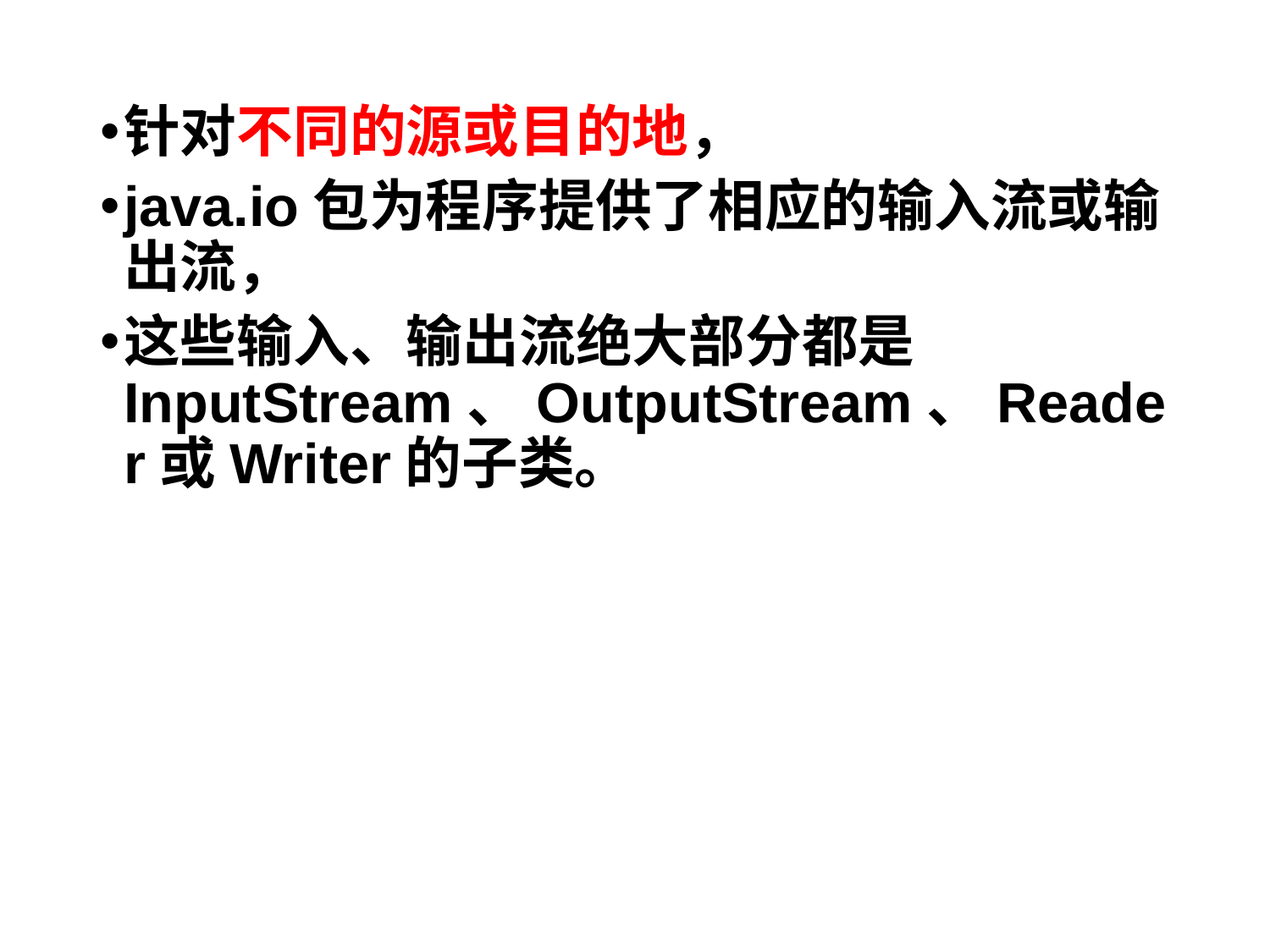

针对不同的源或目的地，
java.io包为程序提供了相应的输入流或输出流，
这些输入、输出流绝大部分都是InputStream、OutputStream、Reader或Writer的子类。